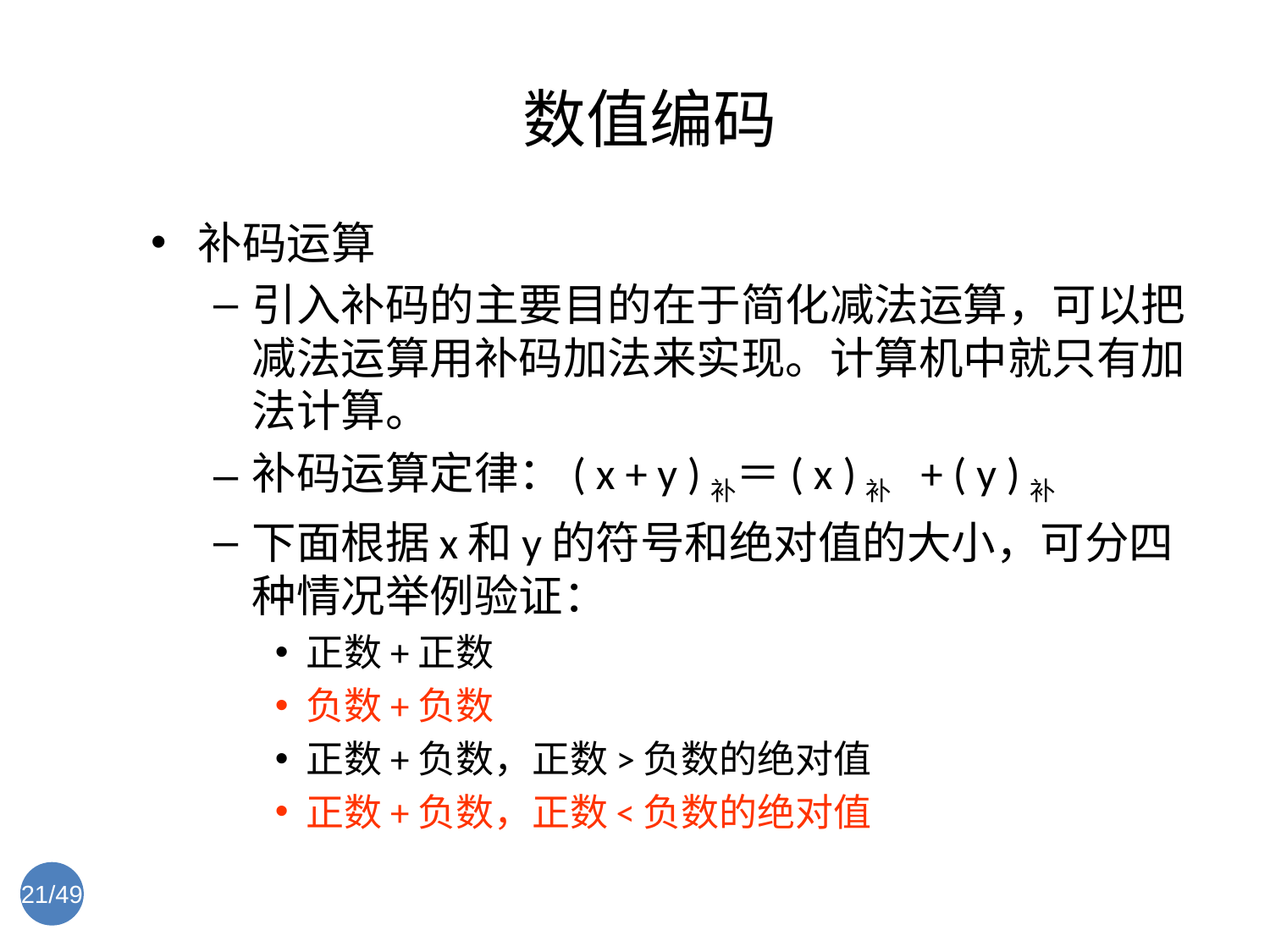

# 数值编码
补码运算
引入补码的主要目的在于简化减法运算，可以把减法运算用补码加法来实现。计算机中就只有加法计算。
补码运算定律：( x + y )补＝( x )补  + ( y )补
下面根据x和y的符号和绝对值的大小，可分四种情况举例验证：
正数+正数
负数+负数
正数+负数，正数>负数的绝对值
正数+负数，正数<负数的绝对值
21/49